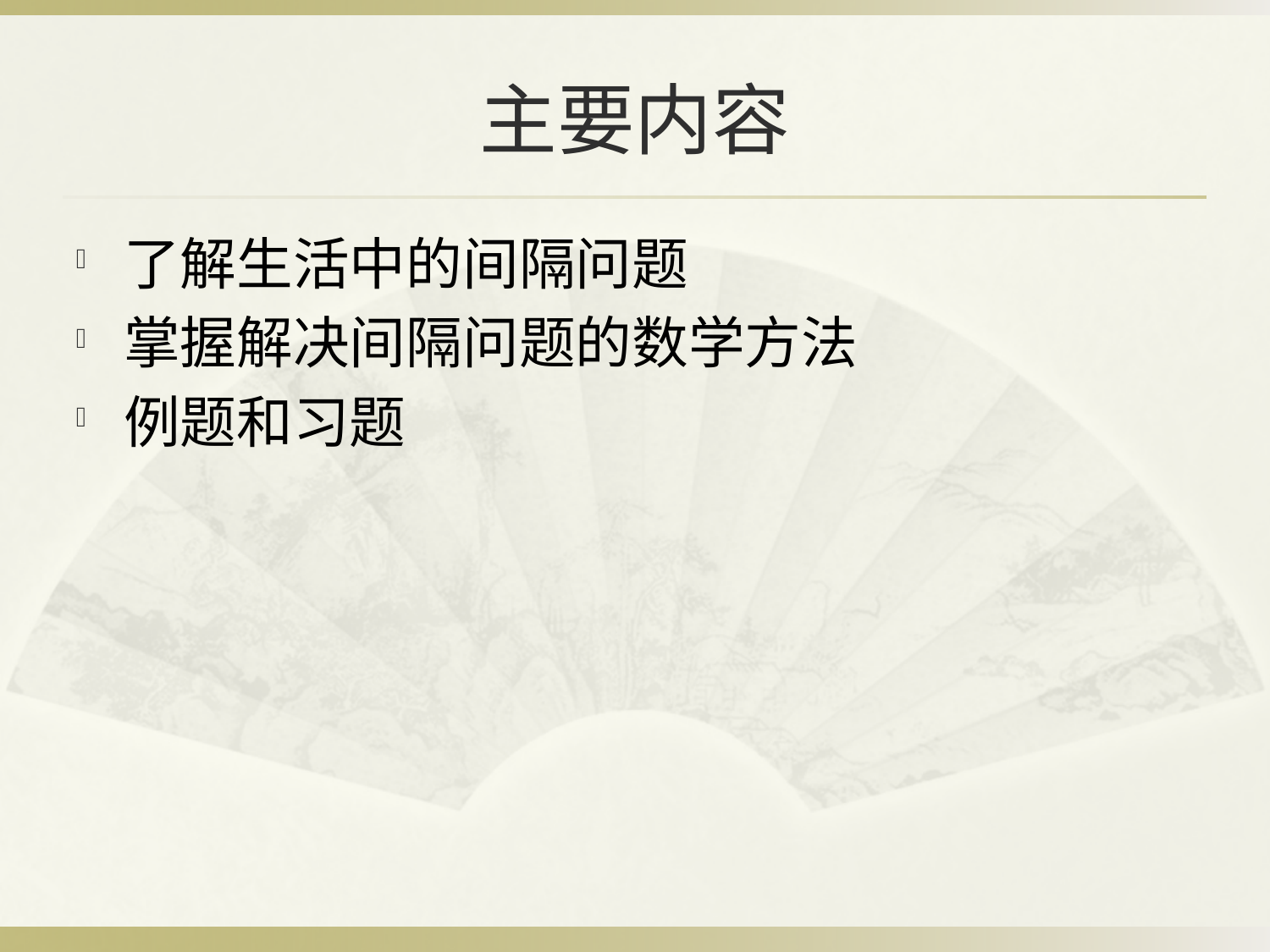

# 主要内容
了解生活中的间隔问题
掌握解决间隔问题的数学方法
例题和习题